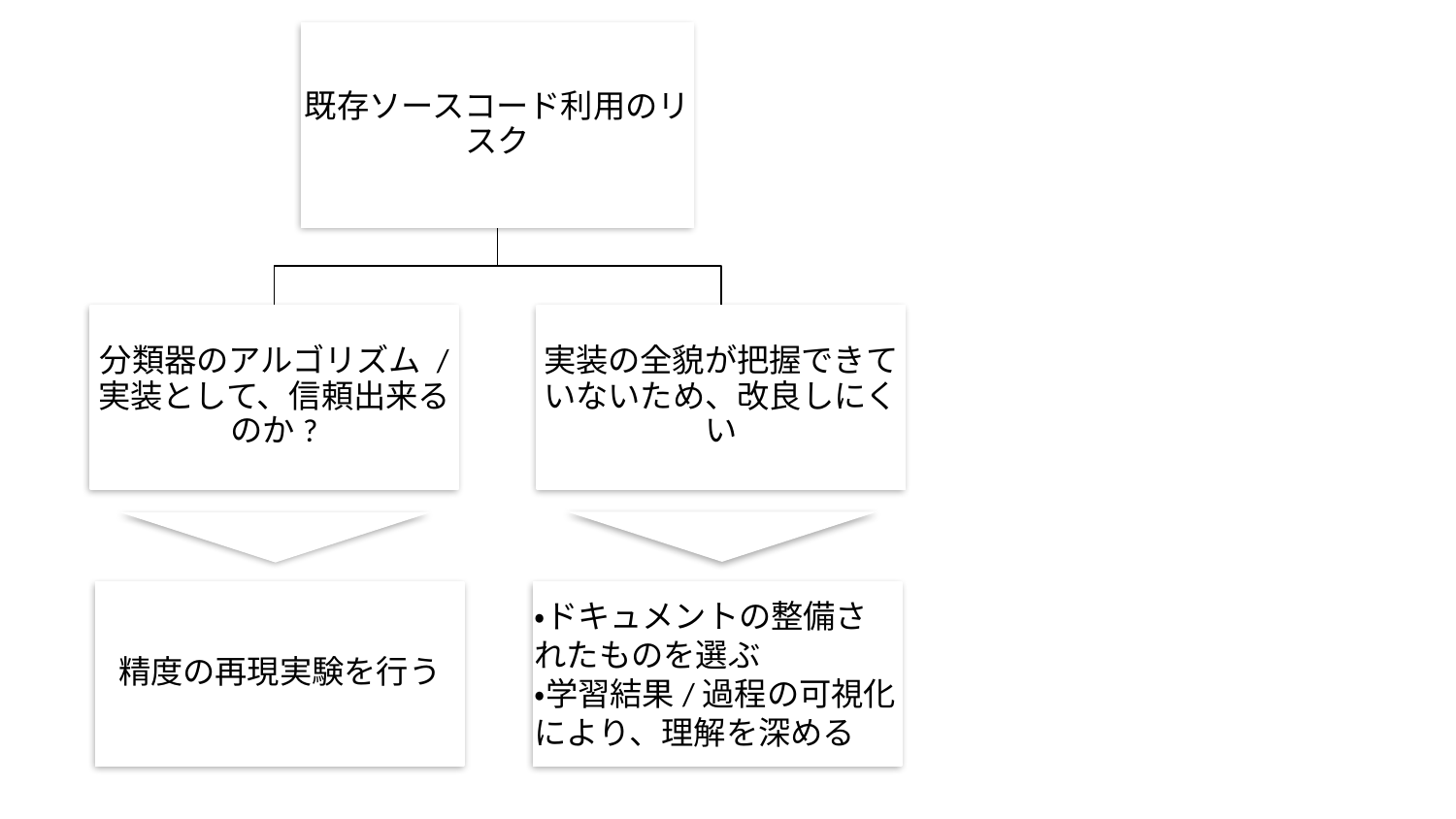

既存ソースコード利用のリスク
分類器のアルゴリズム / 実装として、信頼出来るのか?
実装の全貌が把握できていないため、改良しにくい
# c4_library_hedge

精度の再現実験を行う

・ドキュメントの整備されたものを選ぶ
・学習結果/過程の可視化により、理解を深める